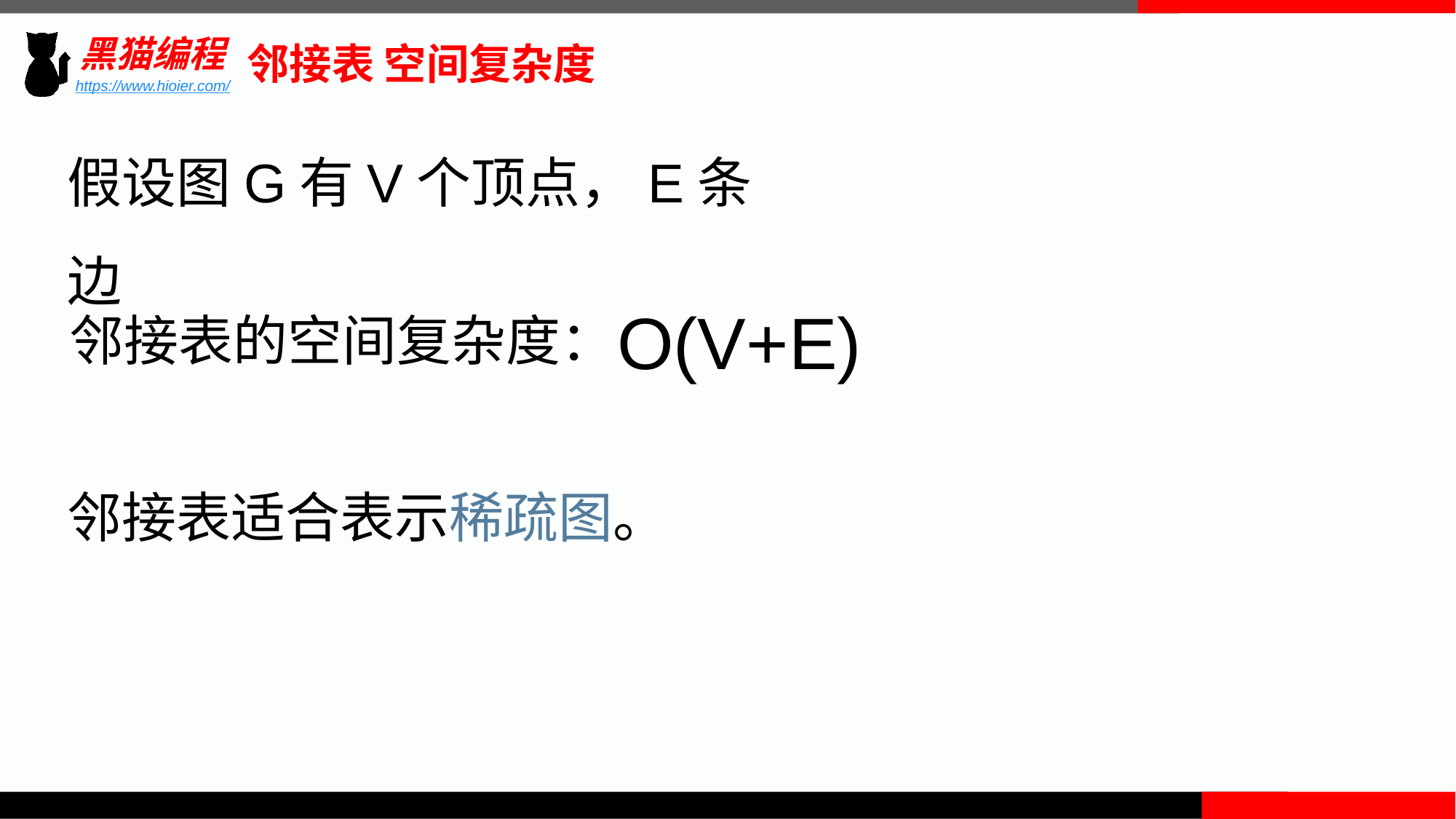

邻接表 空间复杂度
假设图G有V个顶点，E条边
O(V+E)
邻接表的空间复杂度：
邻接表适合表示稀疏图。